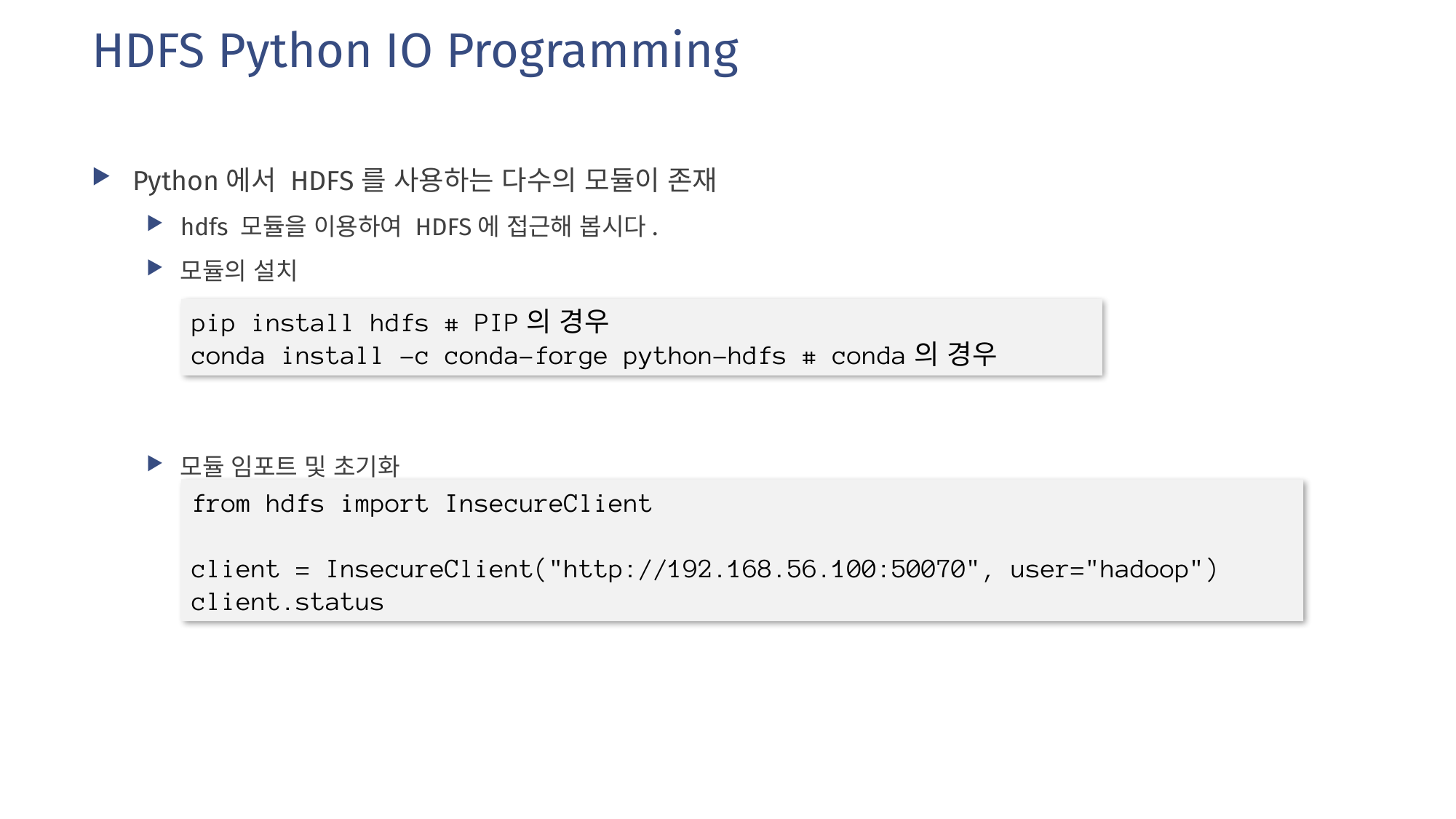

# HDFS Python IO Programming
Python에서 HDFS를 사용하는 다수의 모듈이 존재
hdfs 모듈을 이용하여 HDFS에 접근해 봅시다.
모듈의 설치

모듈 임포트 및 초기화

pip install hdfs # PIP의 경우
conda install -c conda-forge python-hdfs # conda의 경우
from hdfs import InsecureClient

client = InsecureClient("http://192.168.56.100:50070", user="hadoop")
client.status